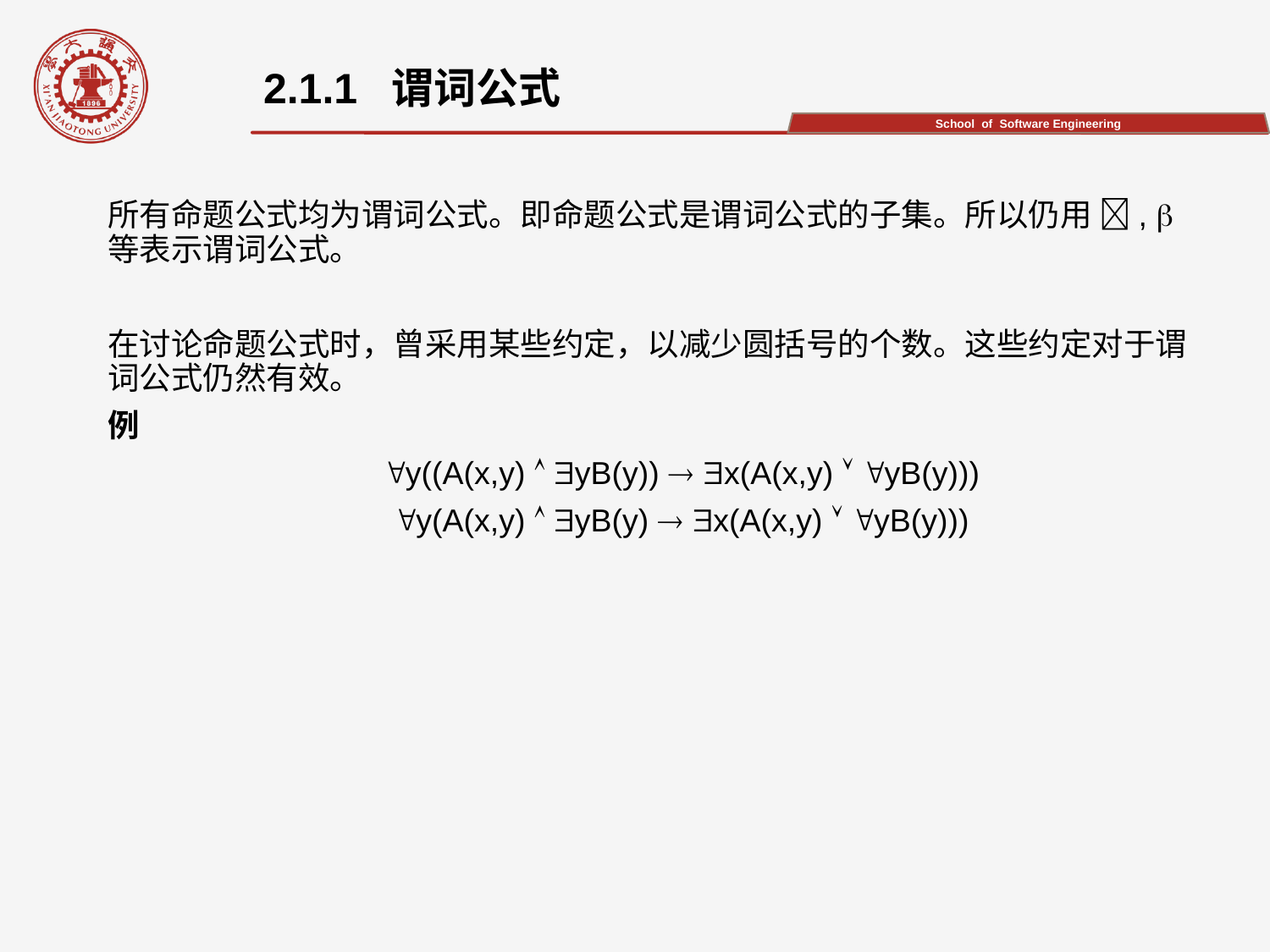

2.1.1  谓词公式
所有命题公式均为谓词公式。即命题公式是谓词公式的子集。所以仍用 α, β 等表示谓词公式。

在讨论命题公式时，曾采用某些约定，以减少圆括号的个数。这些约定对于谓词公式仍然有效。
例
∀y((A(x,y) ∧ ∃yB(y)) → ∃x(A(x,y) ∨ ∀yB(y)))
∀y(A(x,y) ∧ ∃yB(y) → ∃x(A(x,y) ∨ ∀yB(y)))